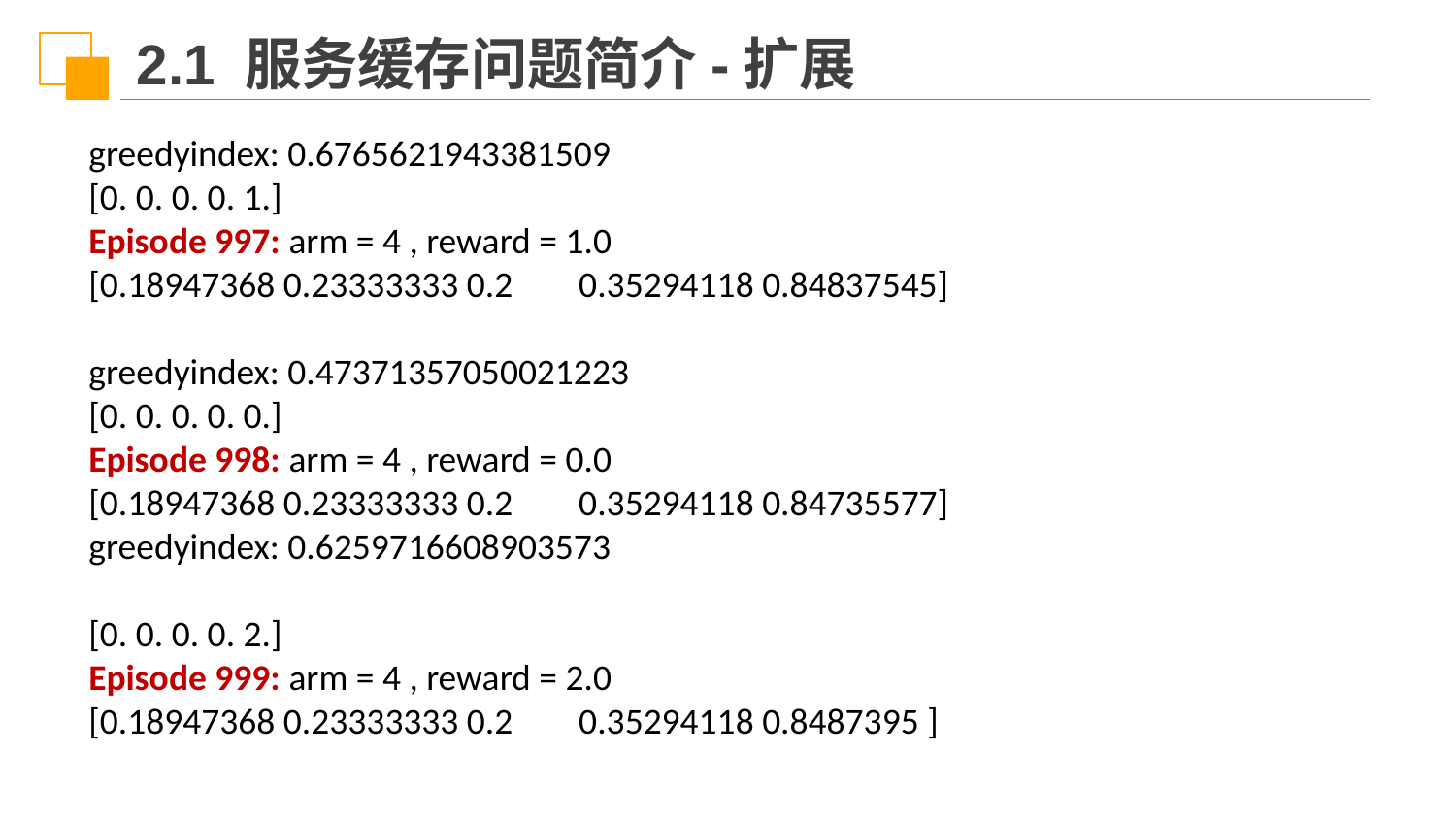

2.1 服务缓存问题简介-扩展
greedyindex: 0.6765621943381509
[0. 0. 0. 0. 1.]
Episode 997: arm = 4 , reward = 1.0
[0.18947368 0.23333333 0.2        0.35294118 0.84837545]

greedyindex: 0.47371357050021223
[0. 0. 0. 0. 0.]
Episode 998: arm = 4 , reward = 0.0
[0.18947368 0.23333333 0.2        0.35294118 0.84735577]
greedyindex: 0.6259716608903573

[0. 0. 0. 0. 2.]
Episode 999: arm = 4 , reward = 2.0
[0.18947368 0.23333333 0.2        0.35294118 0.8487395 ]